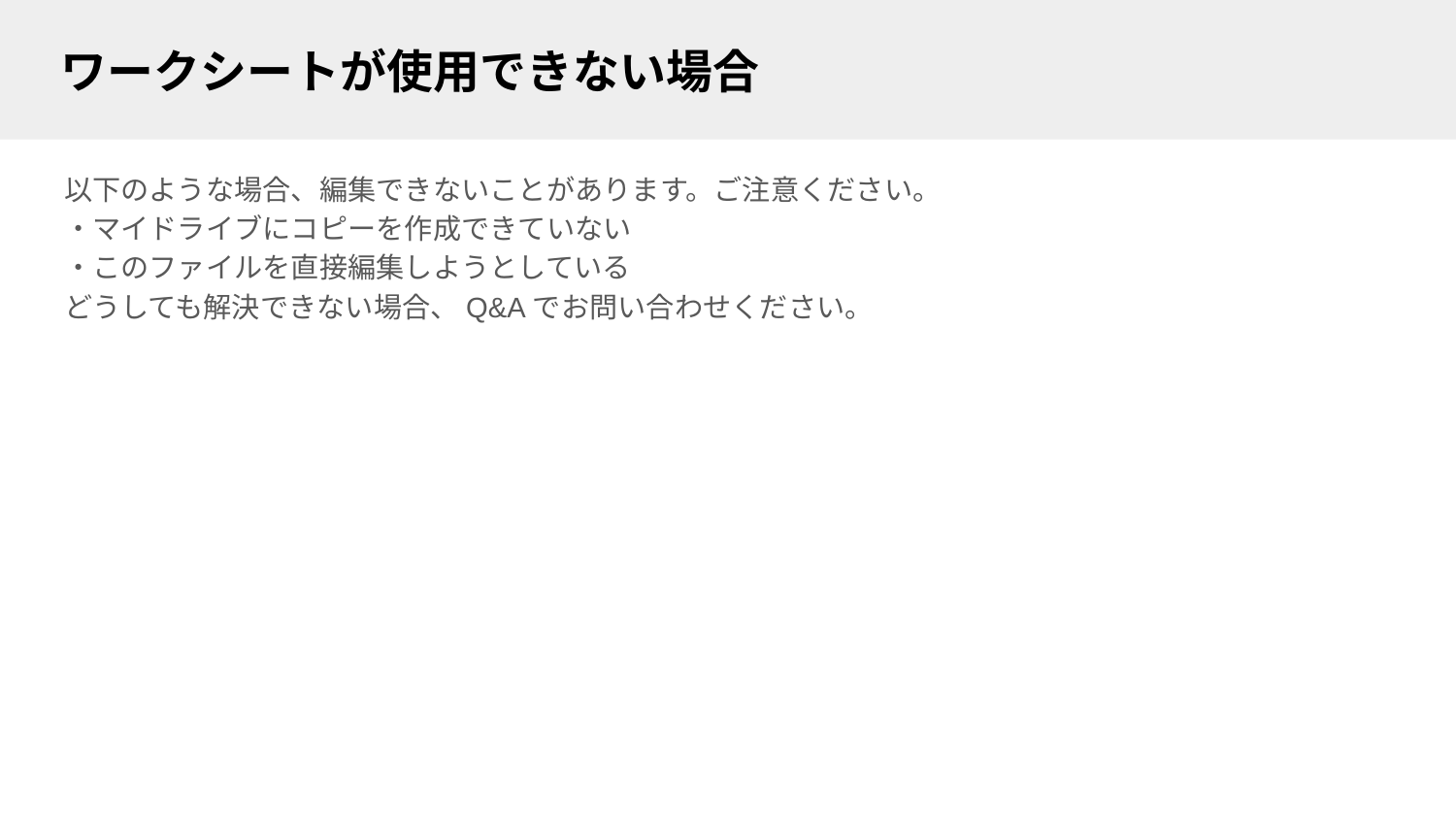

ワークシートが使用できない場合
以下のような場合、編集できないことがあります。ご注意ください。
・マイドライブにコピーを作成できていない
・このファイルを直接編集しようとしている
どうしても解決できない場合、Q&Aでお問い合わせください。